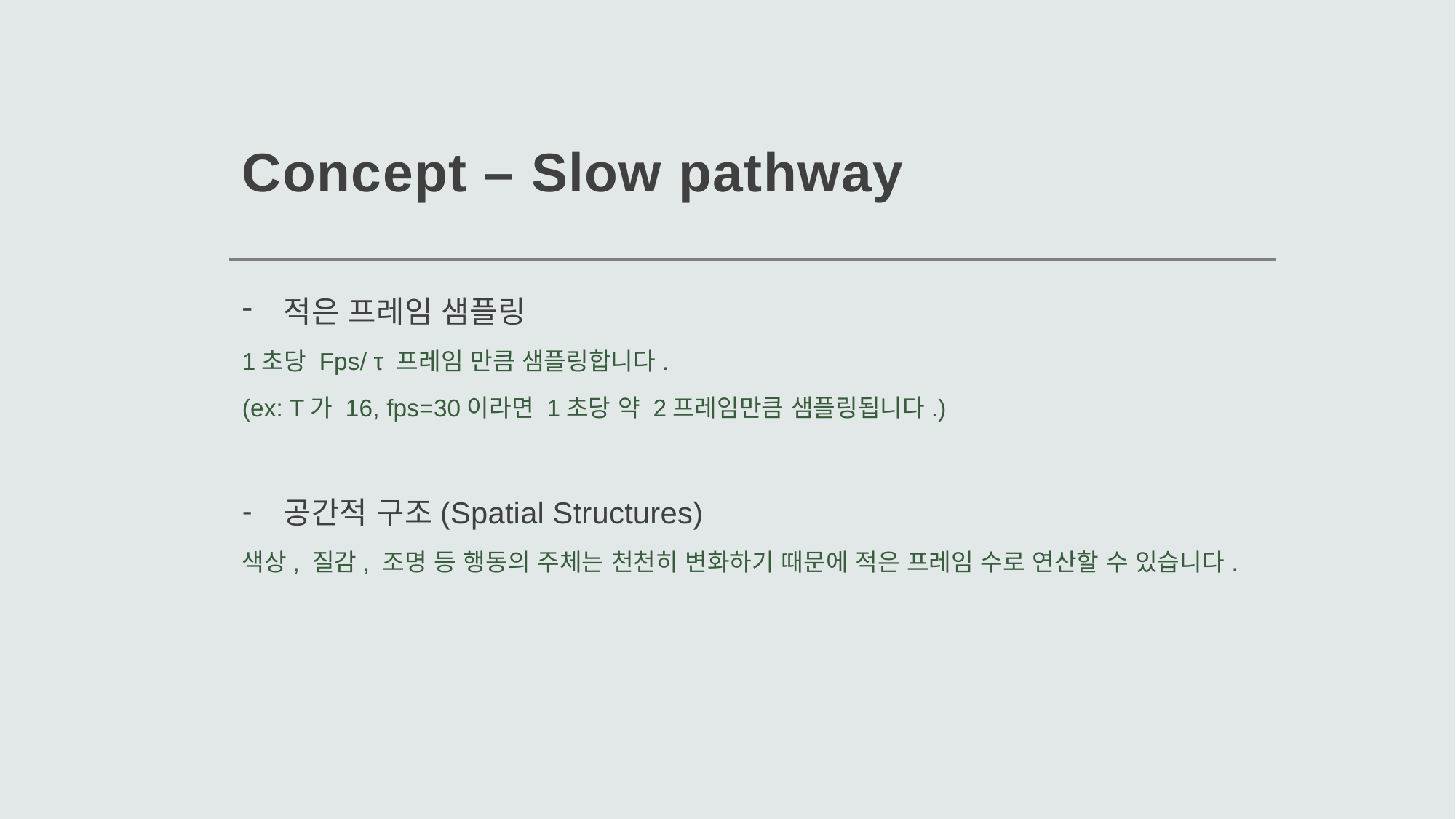

# Concept – Slow pathway
적은 프레임 샘플링
1초당 Fps/ τ 프레임 만큼 샘플링합니다.
(ex: T가 16, fps=30이라면 1초당 약 2프레임만큼 샘플링됩니다.)

공간적 구조(Spatial Structures)
색상, 질감, 조명 등 행동의 주체는 천천히 변화하기 때문에 적은 프레임 수로 연산할 수 있습니다.